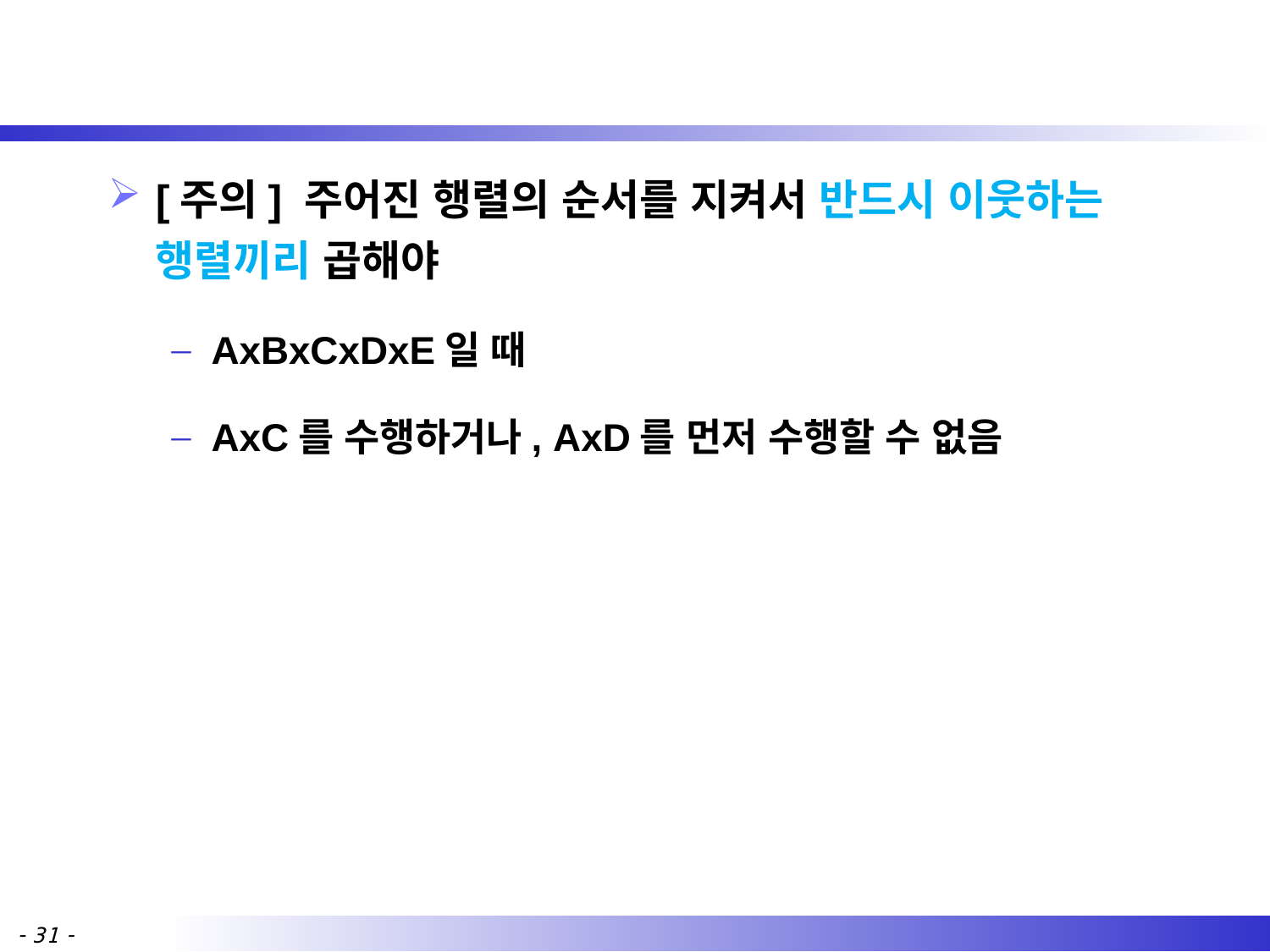

[주의] 주어진 행렬의 순서를 지켜서 반드시 이웃하는 행렬끼리 곱해야
AxBxCxDxE일 때
AxC를 수행하거나, AxD를 먼저 수행할 수 없음
- 31 -